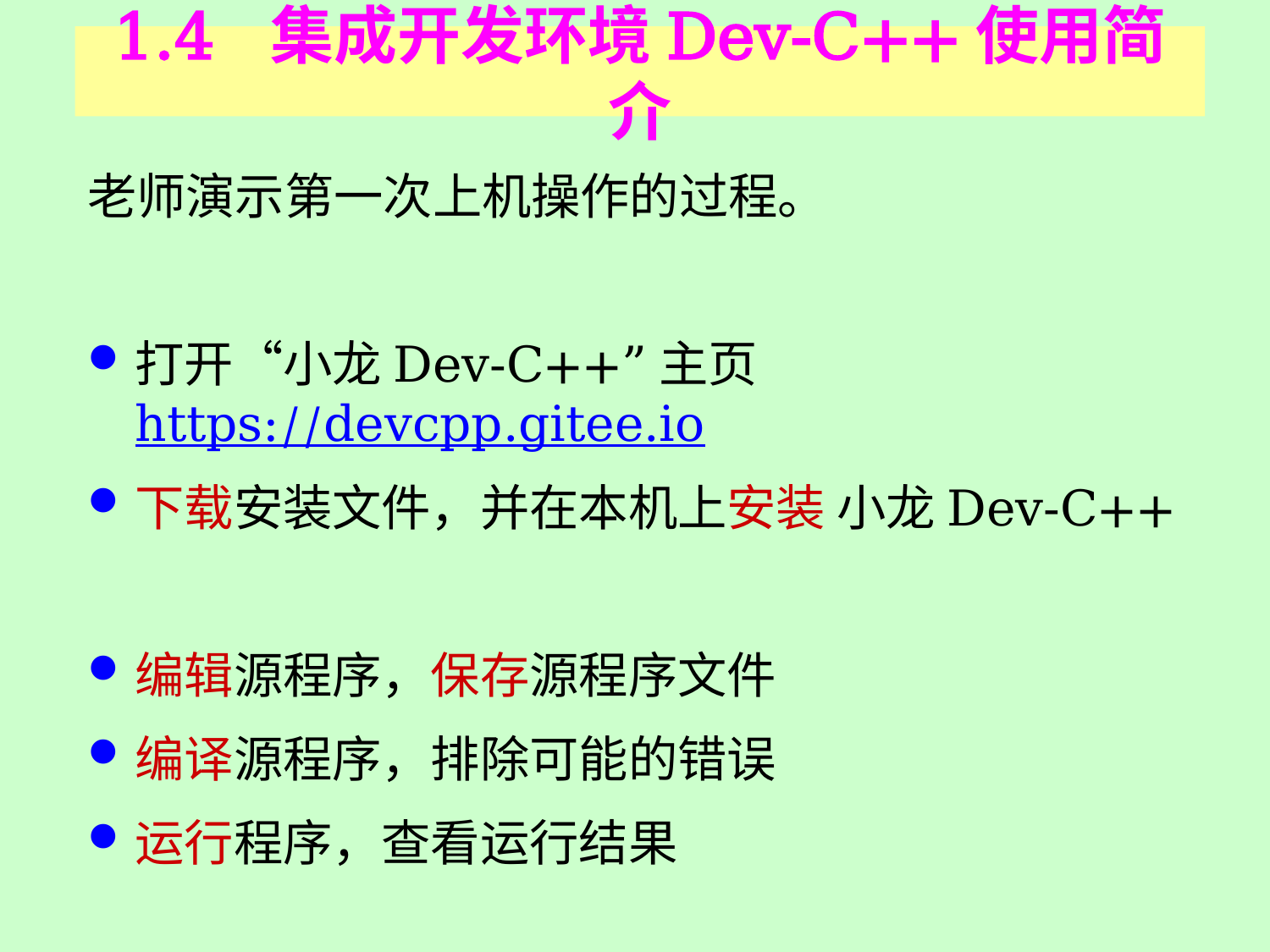

# 1.4  集成开发环境Dev-C++使用简介
老师演示第一次上机操作的过程。

打开“小龙Dev-C++”主页 https://devcpp.gitee.io
下载安装文件，并在本机上安装 小龙Dev-C++

编辑源程序，保存源程序文件
编译源程序，排除可能的错误
运行程序，查看运行结果
57